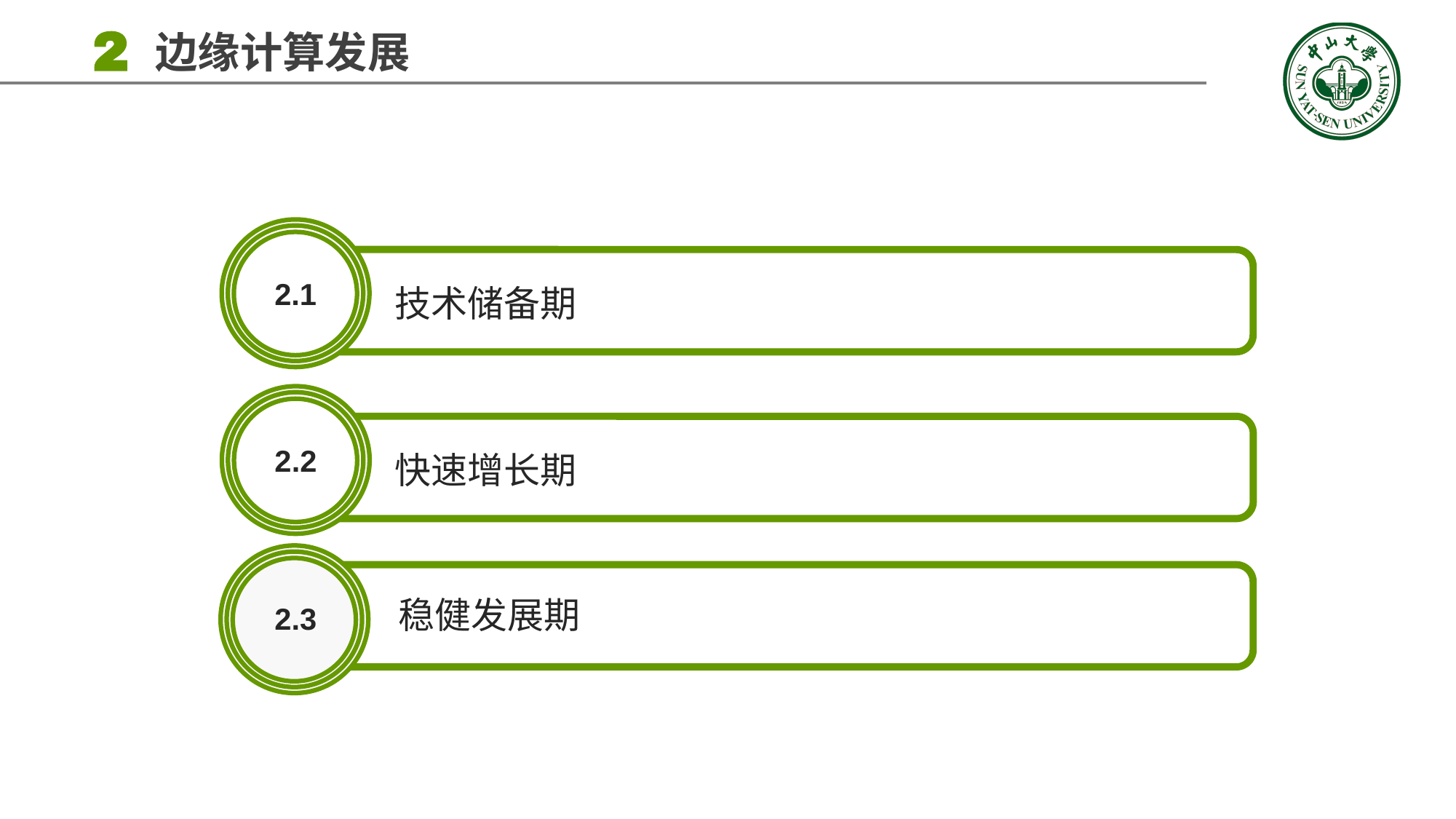

2
边缘计算发展

技术储备期
2.1

快速增长期
2.2

稳健发展期
2.3